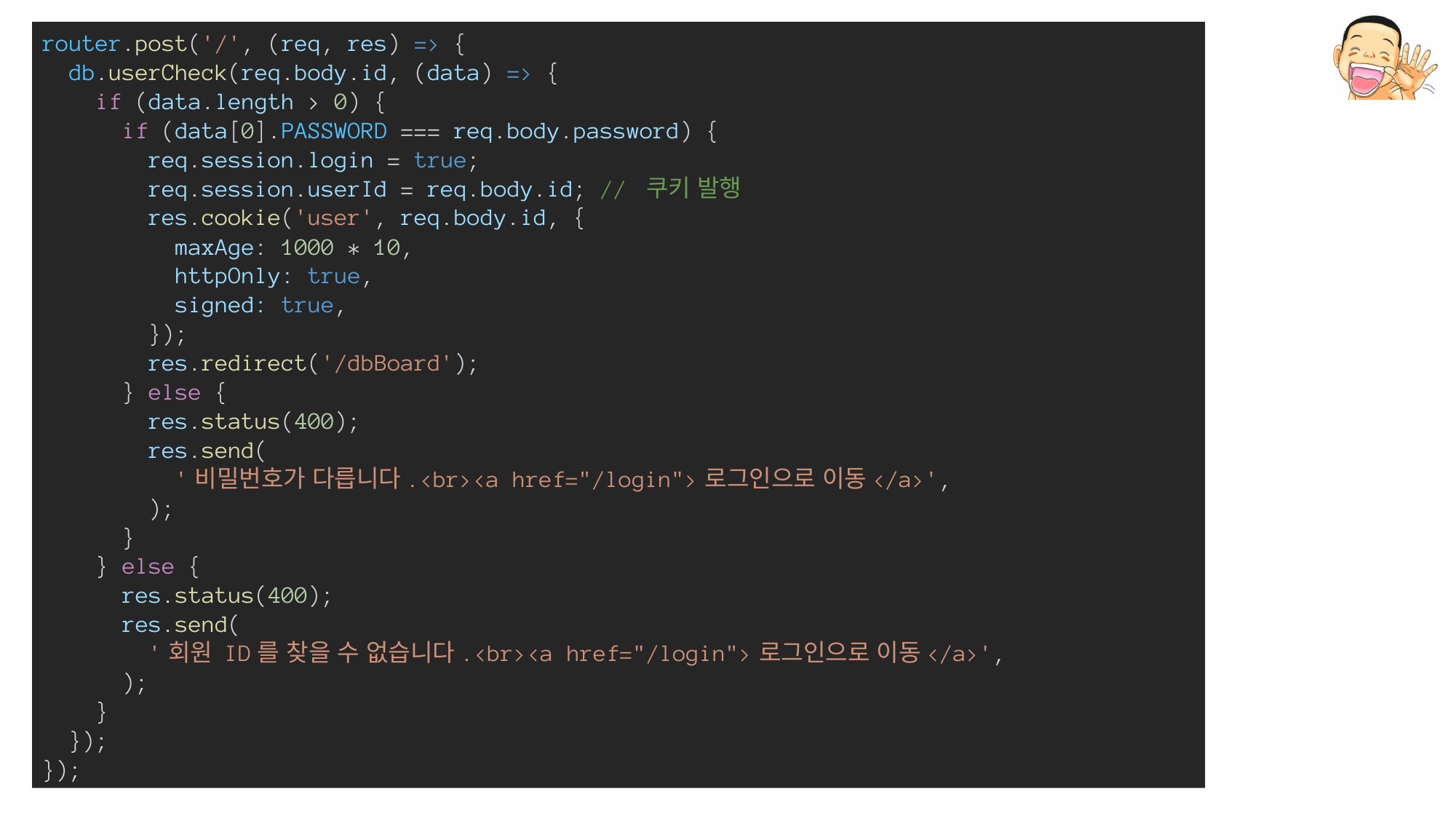

router.post('/', (req, res) => {
  db.userCheck(req.body.id, (data) => {
    if (data.length > 0) {
      if (data[0].PASSWORD === req.body.password) {
        req.session.login = true;
        req.session.userId = req.body.id; // 쿠키 발행
        res.cookie('user', req.body.id, {
          maxAge: 1000 * 10,
          httpOnly: true,
          signed: true,
        });
        res.redirect('/dbBoard');
      } else {
        res.status(400);
        res.send(
          '비밀번호가 다릅니다.<br><a href="/login">로그인으로 이동</a>',
        );
      }
    } else {
      res.status(400);
      res.send(
        '회원 ID를 찾을 수 없습니다.<br><a href="/login">로그인으로 이동</a>',
      );
    }
  });
});